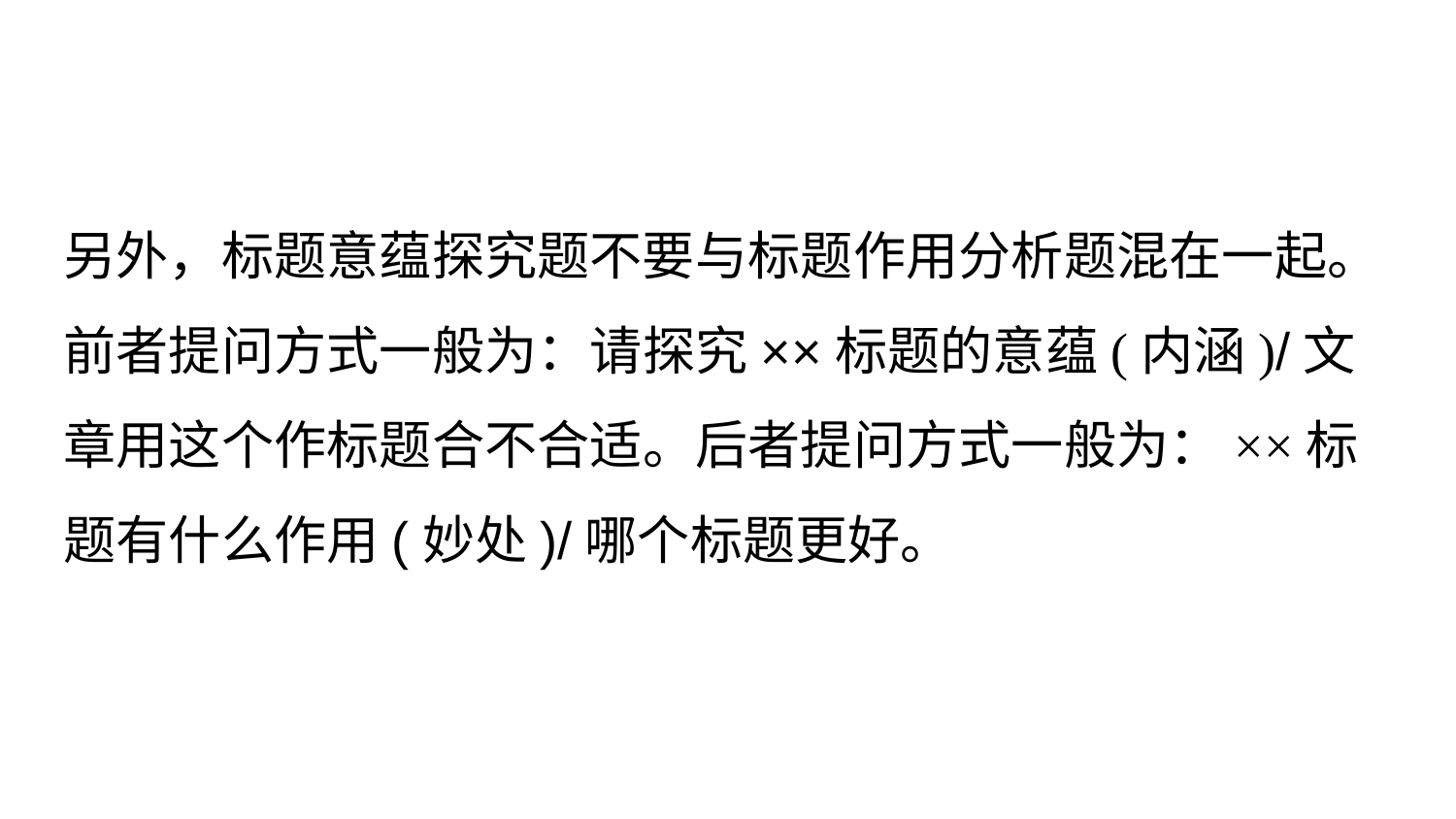

另外，标题意蕴探究题不要与标题作用分析题混在一起。前者提问方式一般为：请探究××标题的意蕴(内涵)/文章用这个作标题合不合适。后者提问方式一般为：××标题有什么作用(妙处)/哪个标题更好。